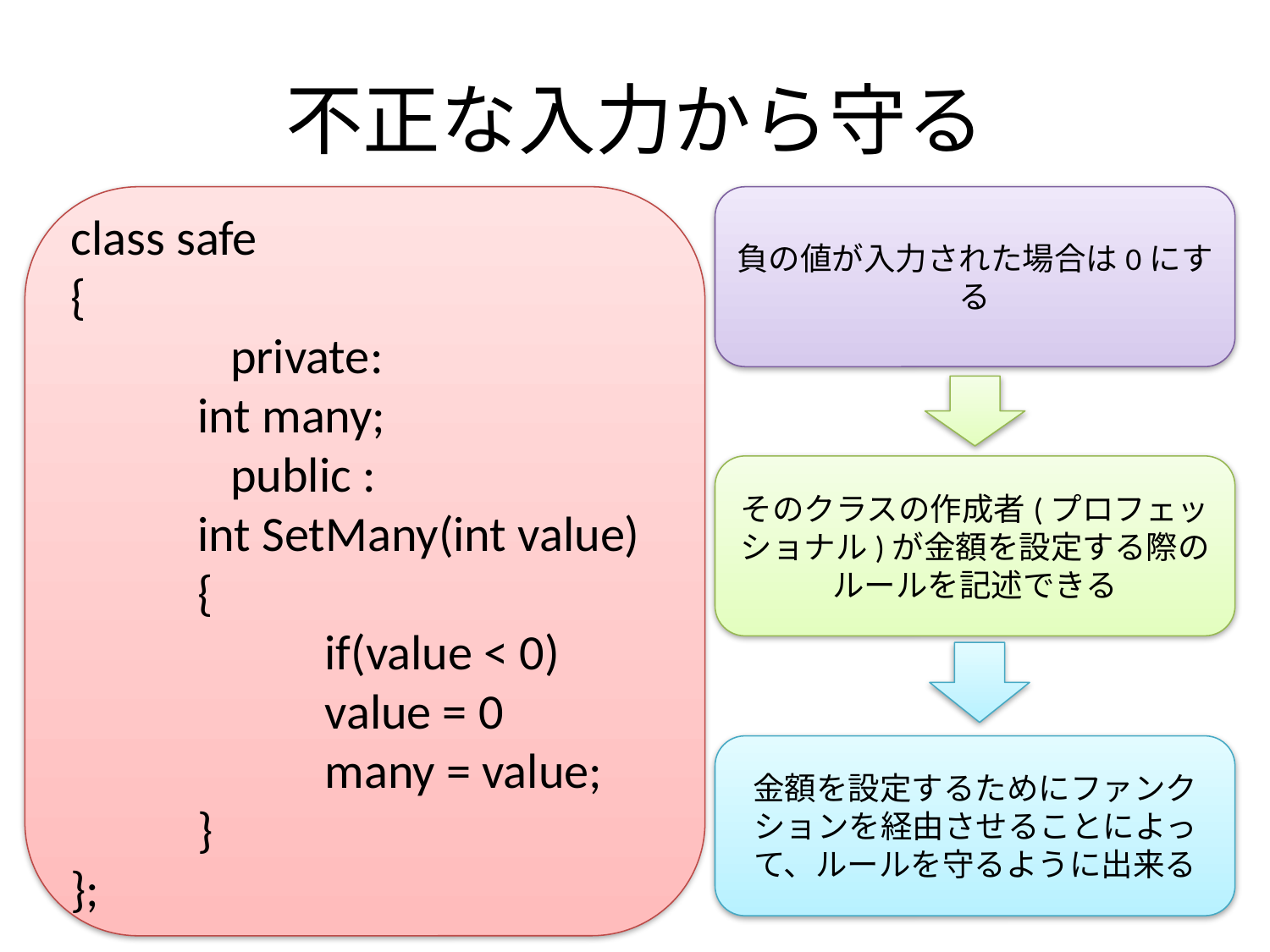

# 不正な入力から守る
class safe
{
　　　private:
	int many;
　　　public :
	int SetMany(int value)
	{
		if(value < 0)
		value = 0
		many = value;
	}
};
負の値が入力された場合は0にする

そのクラスの作成者(プロフェッショナル)が金額を設定する際のルールを記述できる

金額を設定するためにファンクションを経由させることによって、ルールを守るように出来る